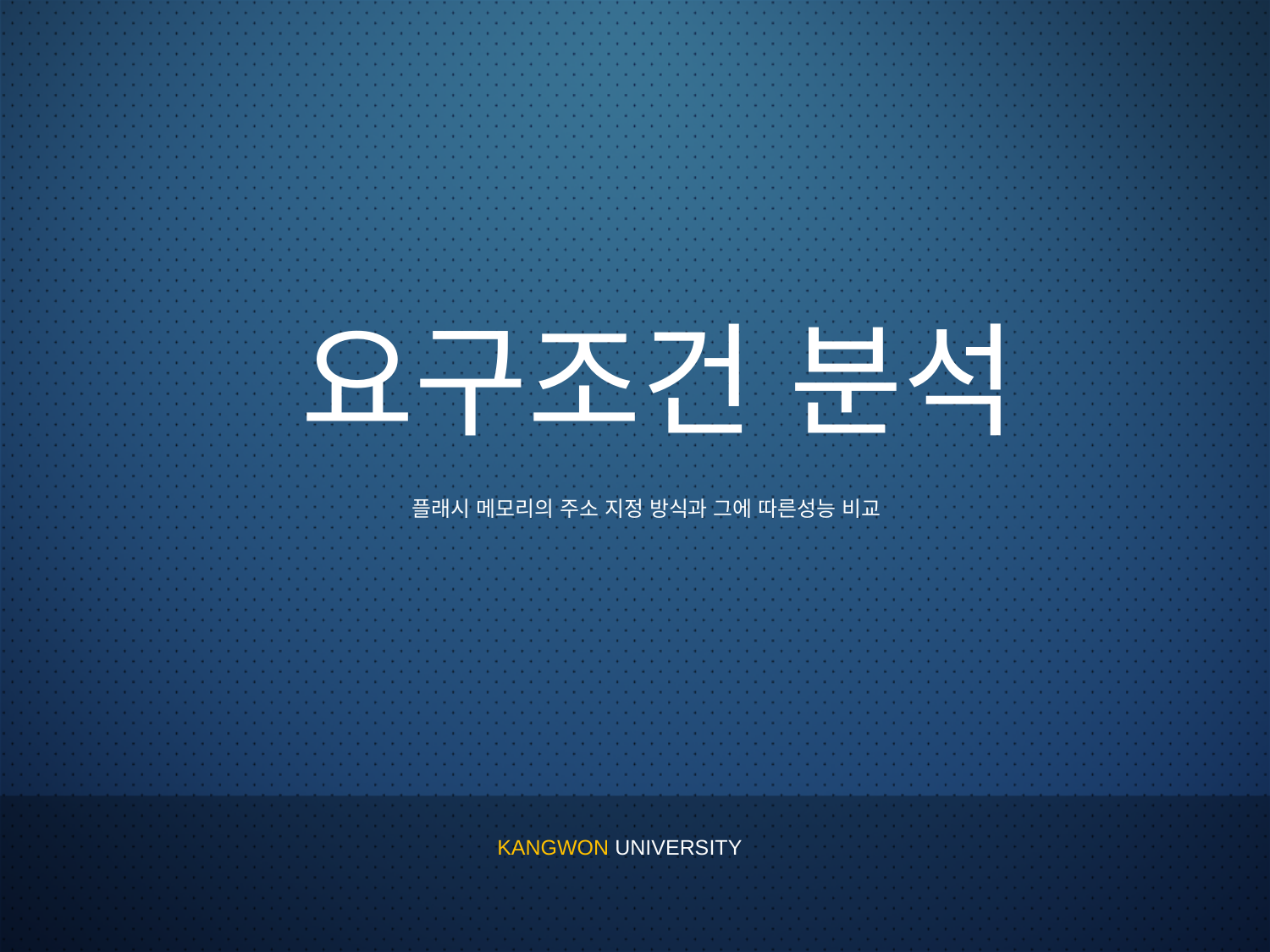

요구조건 분석
플래시 메모리의 주소 지정 방식과 그에 따른성능 비교
KANGWON UNIVERSITY